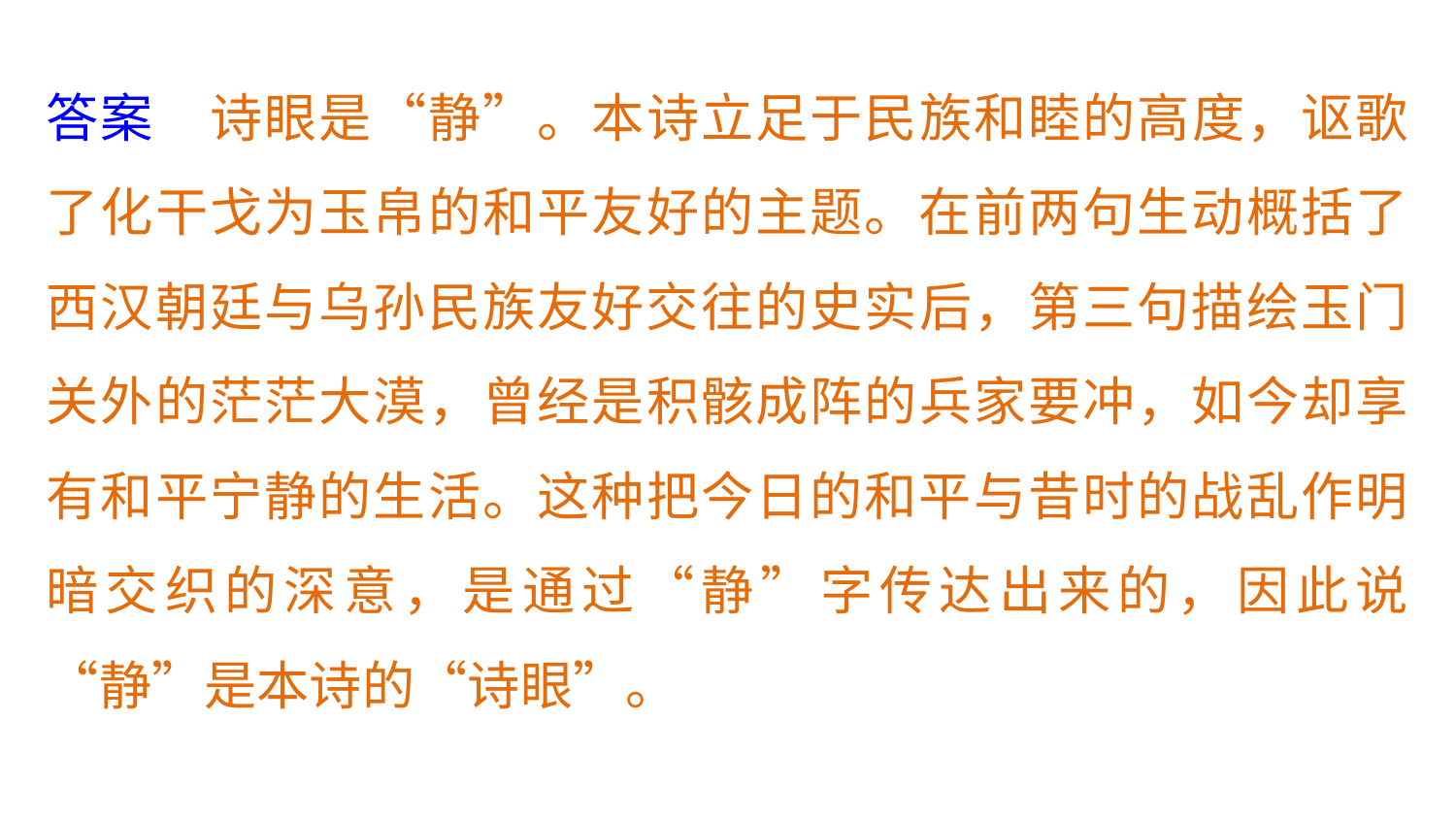

答案　诗眼是“静”。本诗立足于民族和睦的高度，讴歌了化干戈为玉帛的和平友好的主题。在前两句生动概括了西汉朝廷与乌孙民族友好交往的史实后，第三句描绘玉门关外的茫茫大漠，曾经是积骸成阵的兵家要冲，如今却享有和平宁静的生活。这种把今日的和平与昔时的战乱作明暗交织的深意，是通过“静”字传达出来的，因此说“静”是本诗的“诗眼”。